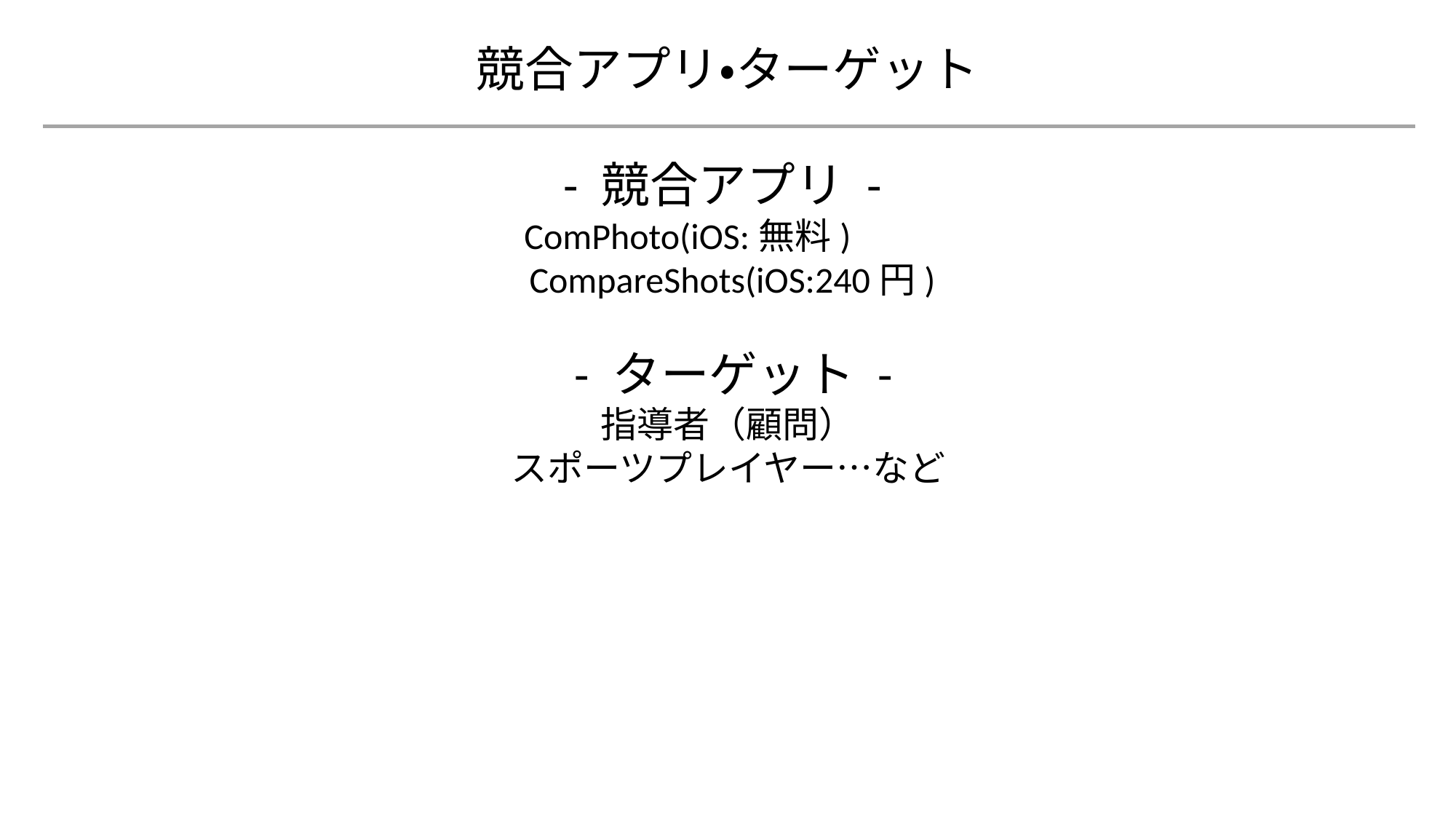

競合アプリ・ターゲット
- 競合アプリ -
ComPhoto(iOS:無料)
 CompareShots(iOS:240円)

 - ターゲット -
指導者（顧問）
スポーツプレイヤー…など